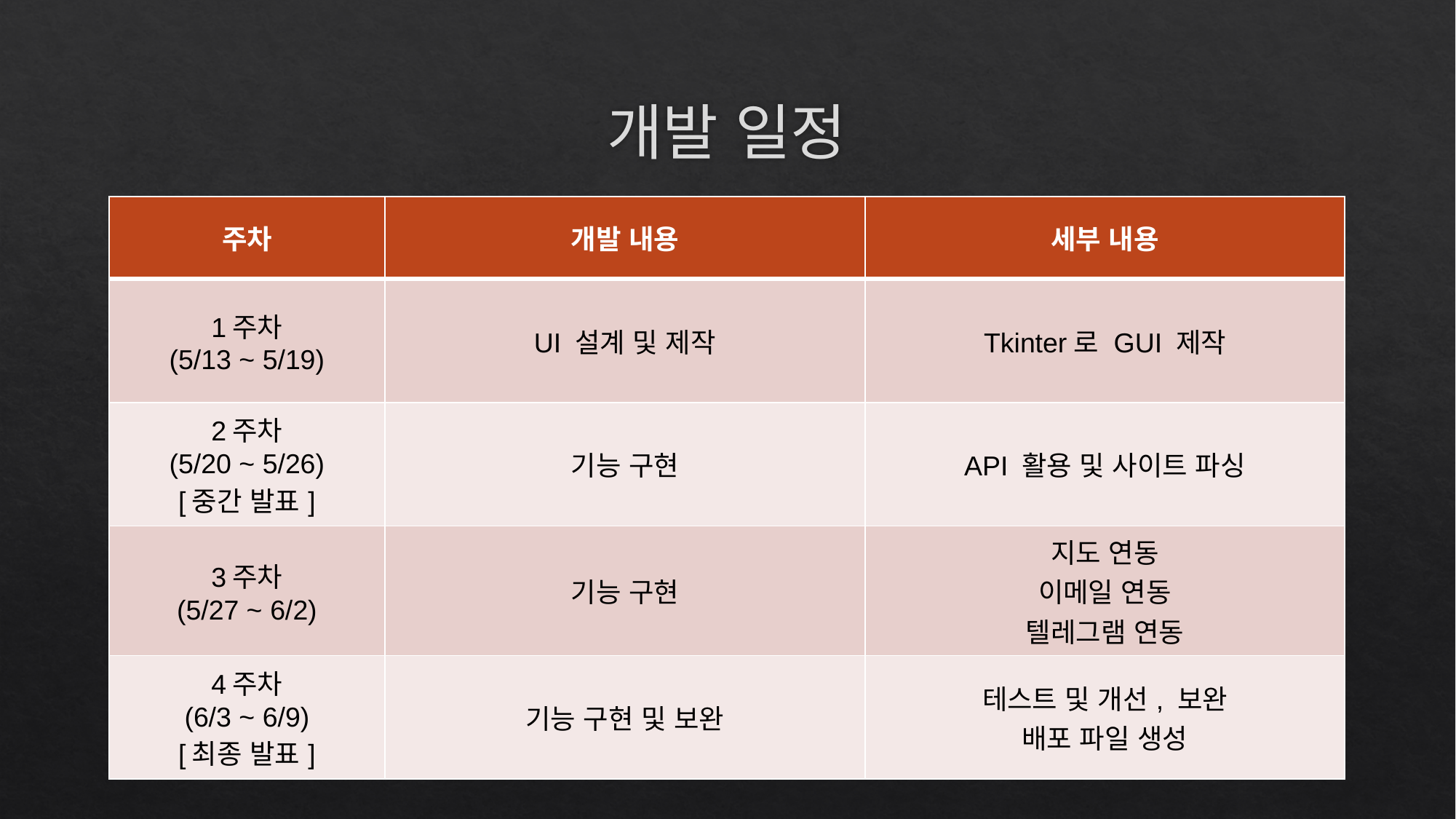

# 개발 일정
| 주차 | 개발 내용 | 세부 내용 |
| --- | --- | --- |
| 1주차 (5/13 ~ 5/19) | UI 설계 및 제작 | Tkinter로 GUI 제작 |
| 2주차 (5/20 ~ 5/26) [중간 발표] | 기능 구현 | API 활용 및 사이트 파싱 |
| 3주차 (5/27 ~ 6/2) | 기능 구현 | 지도 연동 이메일 연동 텔레그램 연동 |
| 4주차 (6/3 ~ 6/9) [최종 발표] | 기능 구현 및 보완 | 테스트 및 개선, 보완 배포 파일 생성 |